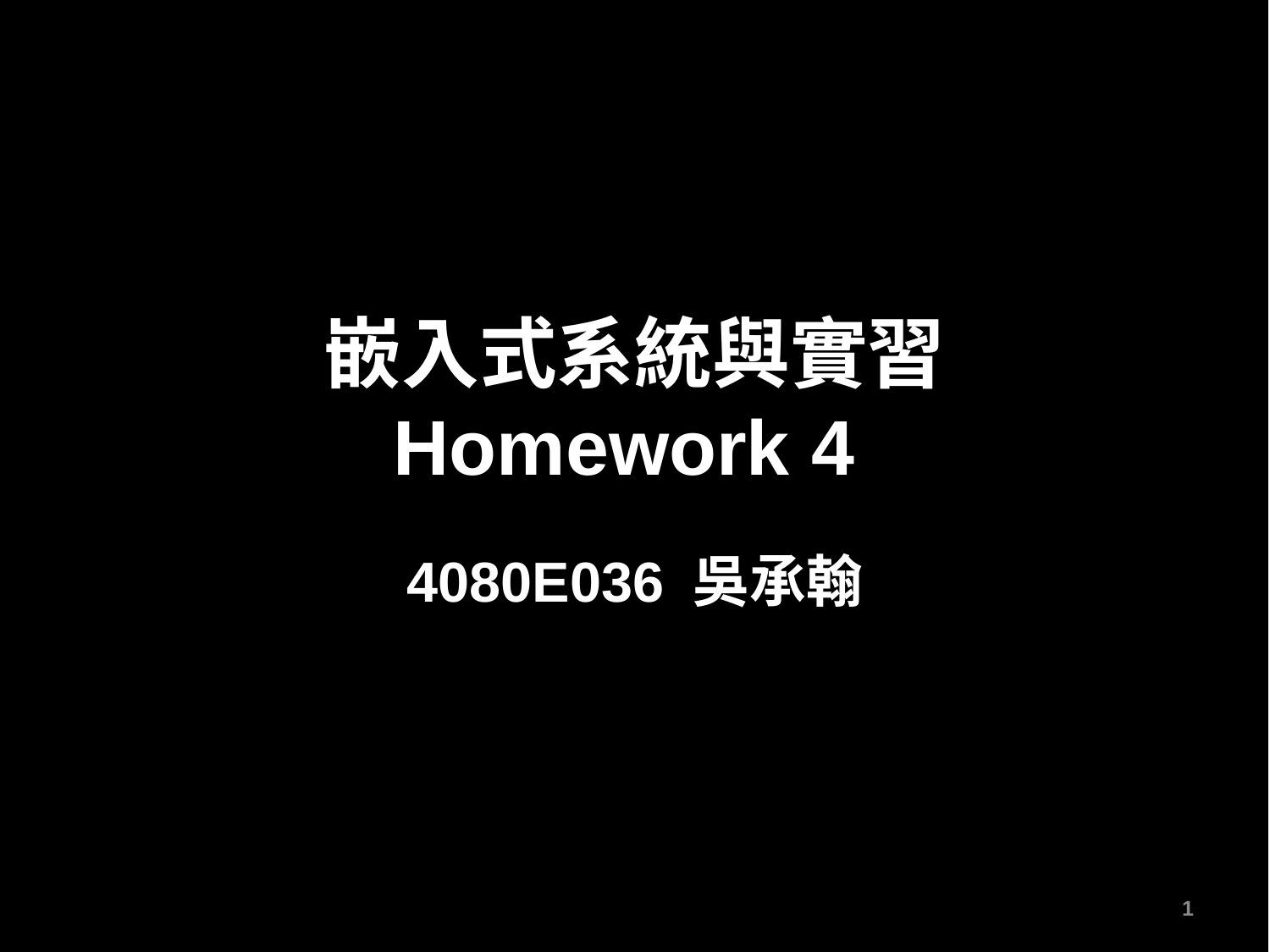

# 嵌入式系統與實習 Homework 4
4080E036 吳承翰
1